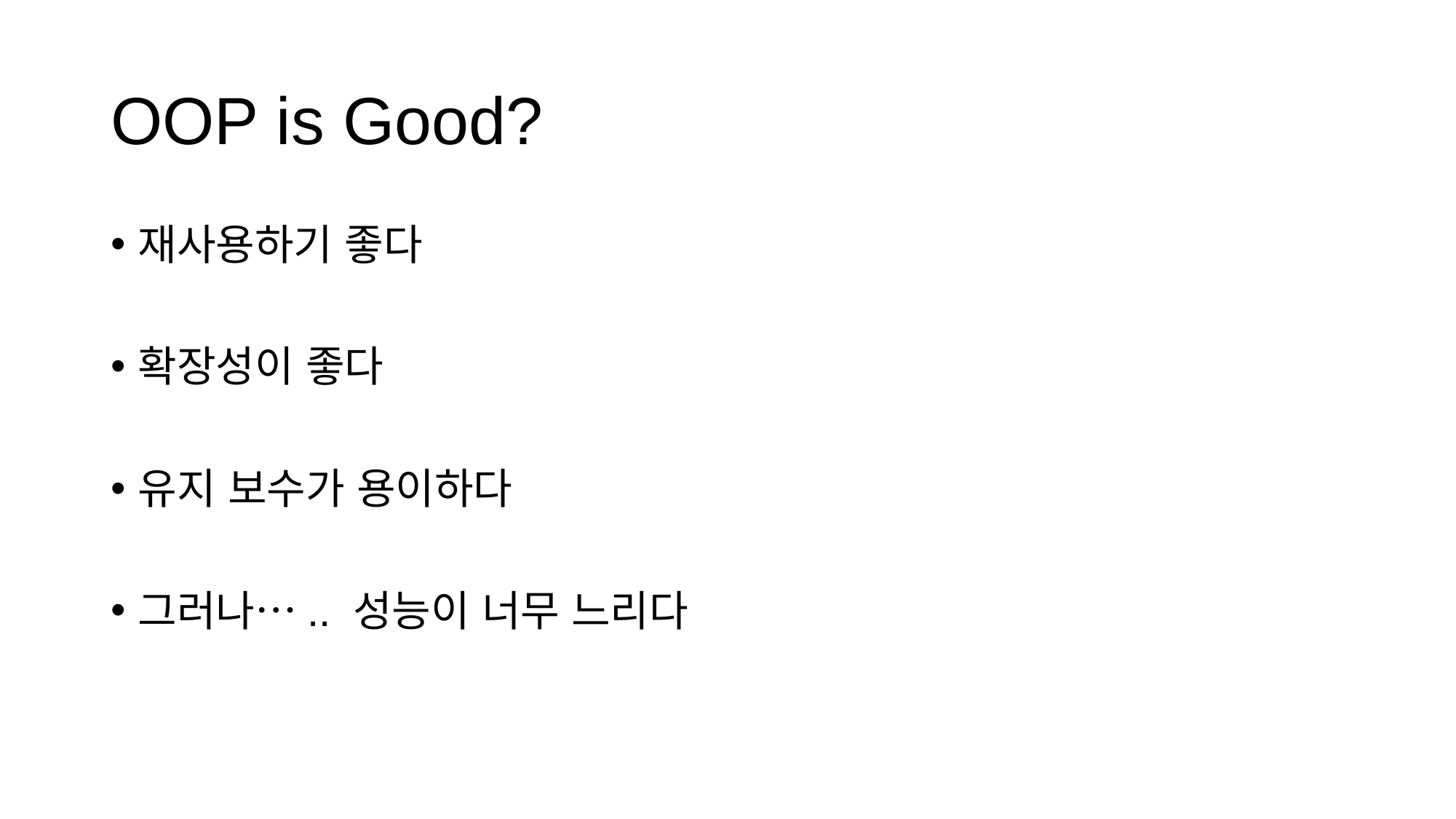

# OOP is Good?
재사용하기 좋다

확장성이 좋다

유지 보수가 용이하다

그러나….. 성능이 너무 느리다